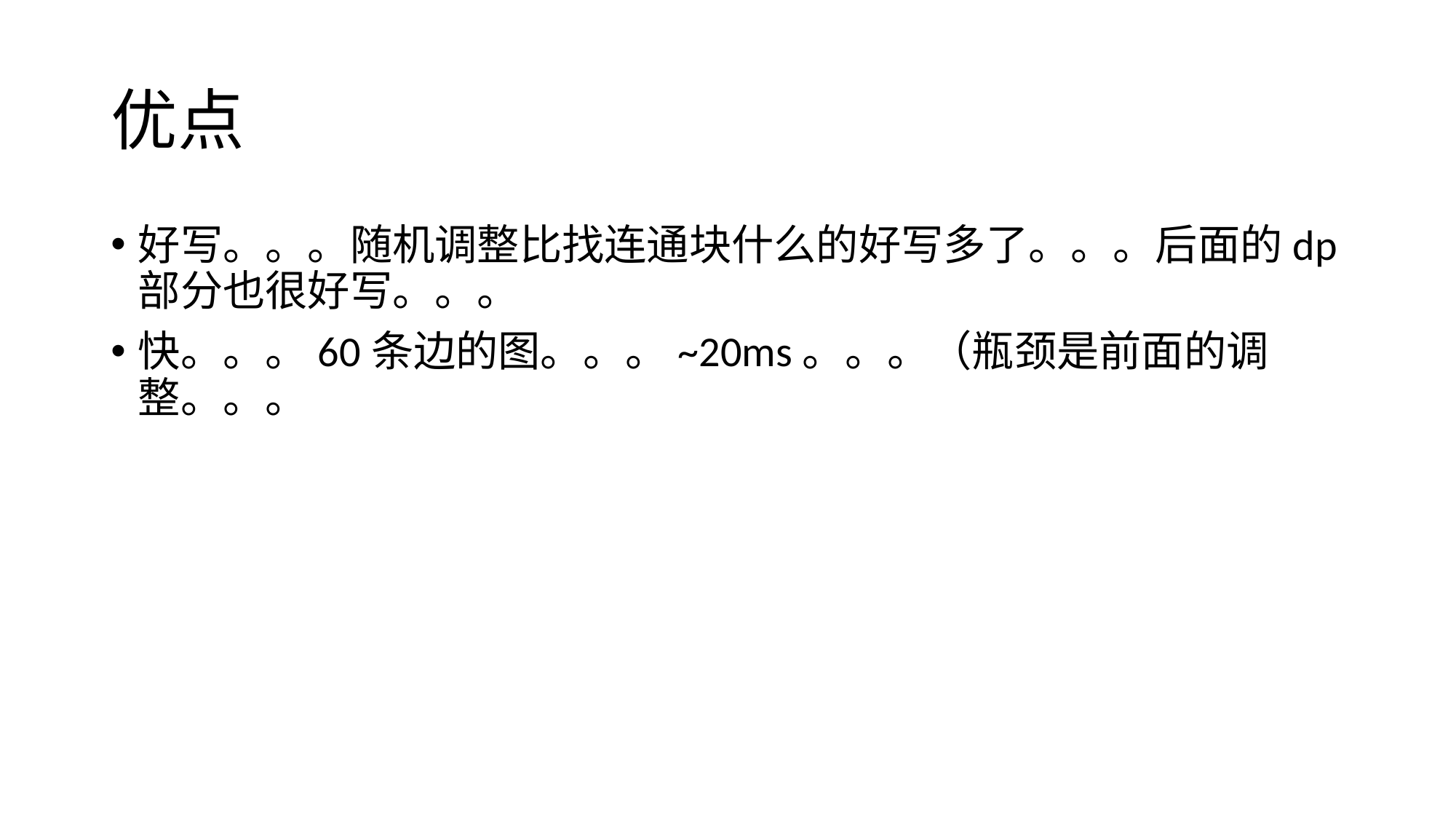

# 优点
好写。。。随机调整比找连通块什么的好写多了。。。后面的dp部分也很好写。。。
快。。。60条边的图。。。~20ms。。。（瓶颈是前面的调整。。。